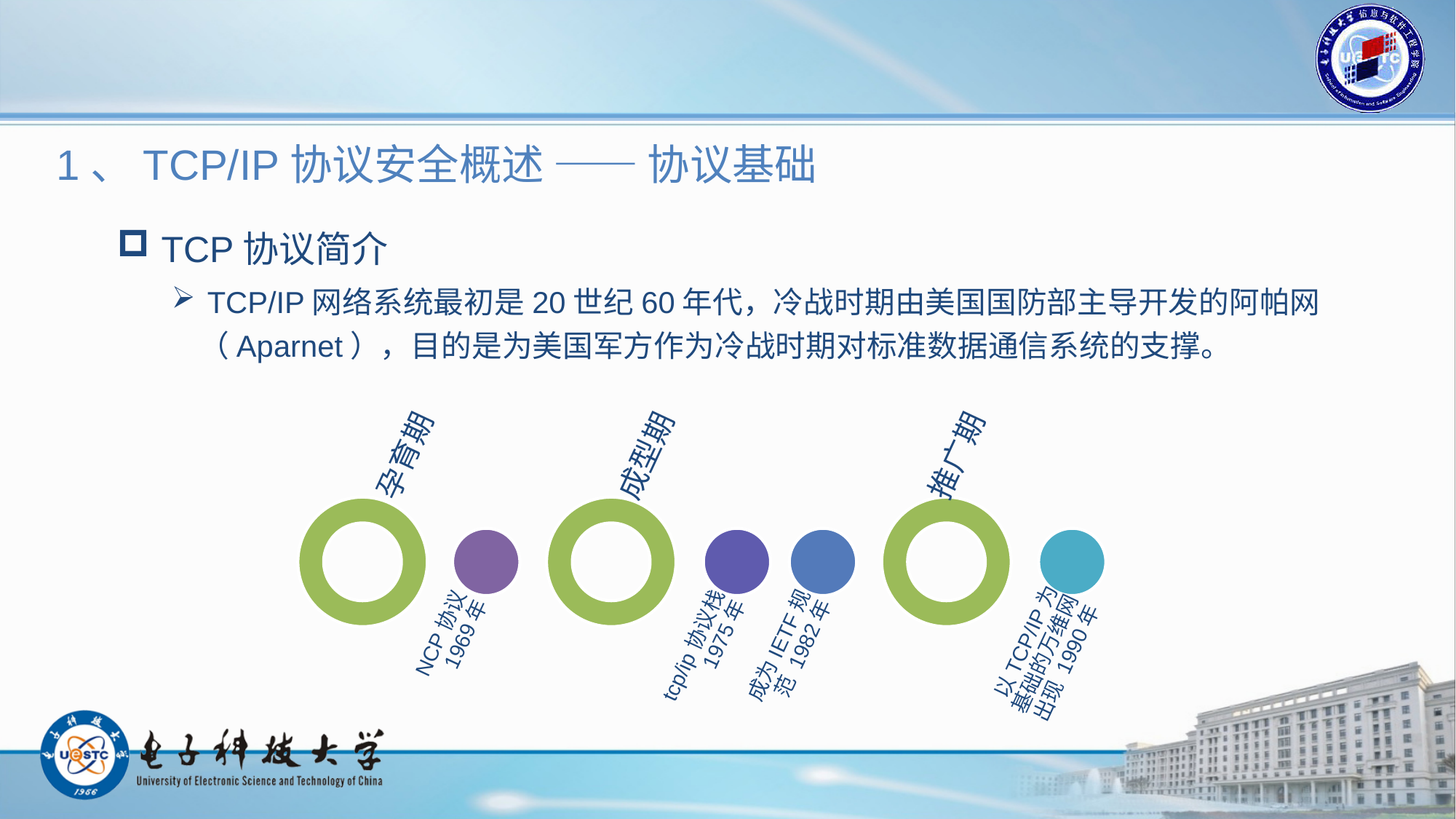

#
1、TCP/IP协议安全概述 —— 协议基础
 TCP协议简介
 TCP/IP网络系统最初是20世纪60年代，冷战时期由美国国防部主导开发的阿帕网（Aparnet），目的是为美国军方作为冷战时期对标准数据通信系统的支撑。
孕育期
NCP协议 1969年
成型期
tcp/ip协议栈 1975年
成为IETF规范 1982年
推广期
以TCP/IP为基础的万维网出现 1990年